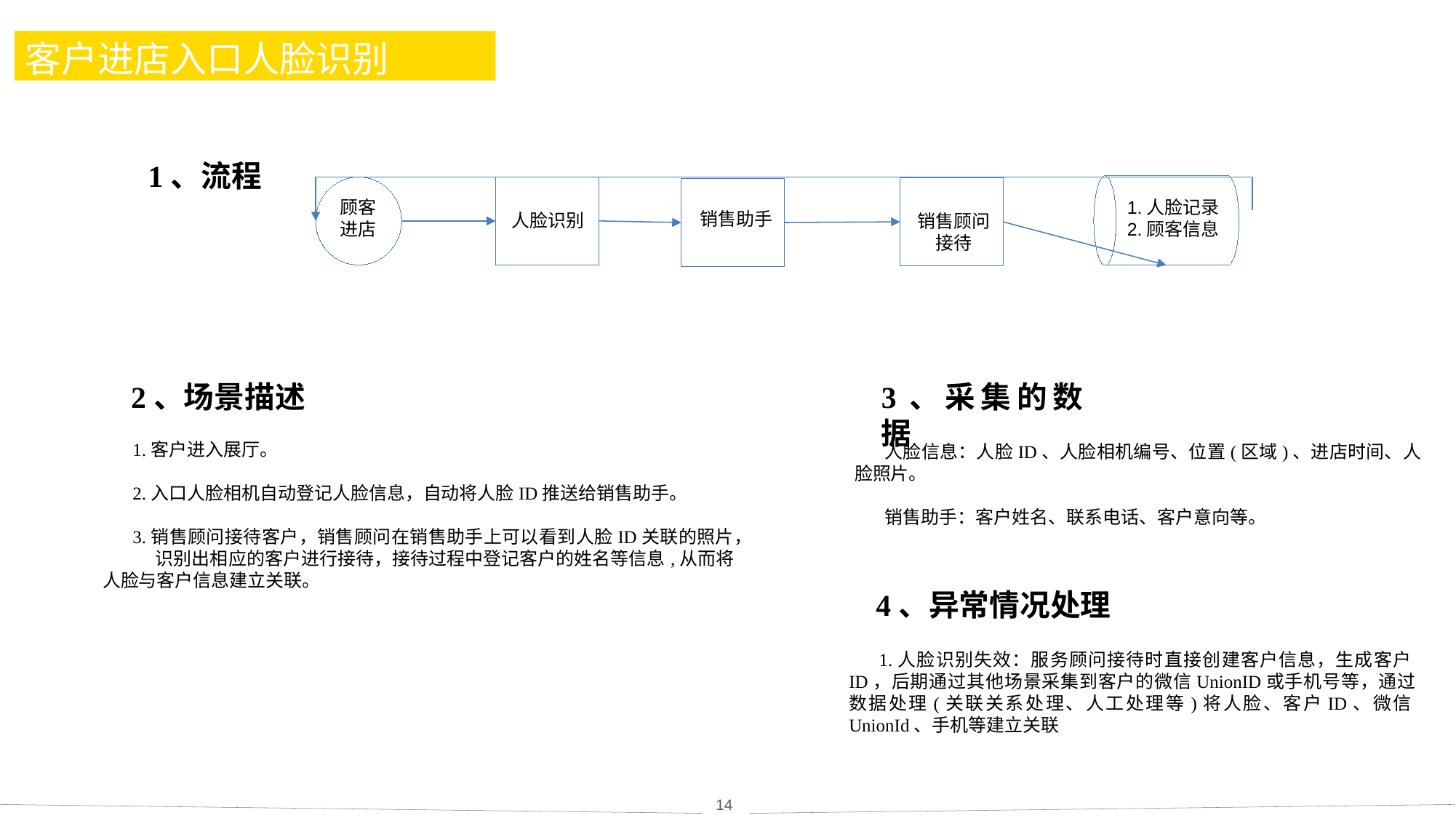

# 客户进店入口人脸识别
1、流程

1.人脸记录
2.顾客信息

顾客
进店

人脸识别

销售顾问
接待

销售助手

2、场景描述
3、采集的数据
1.客户进入展厅。

2.入口人脸相机自动登记人脸信息，自动将人脸ID推送给销售助手。

3.销售顾问接待客户，销售顾问在销售助手上可以看到人脸ID关联的照片，             识别出相应的客户进行接待，接待过程中登记客户的姓名等信息,从而将人脸与客户信息建立关联。
人脸信息：人脸ID、人脸相机编号、位置(区域)、进店时间、人脸照片。

销售助手：客户姓名、联系电话、客户意向等。
4、异常情况处理
1.人脸识别失效：服务顾问接待时直接创建客户信息，生成客户ID，后期通过其他场景采集到客户的微信UnionID或手机号等，通过数据处理(关联关系处理、人工处理等)将人脸、客户ID、微信UnionId、手机等建立关联